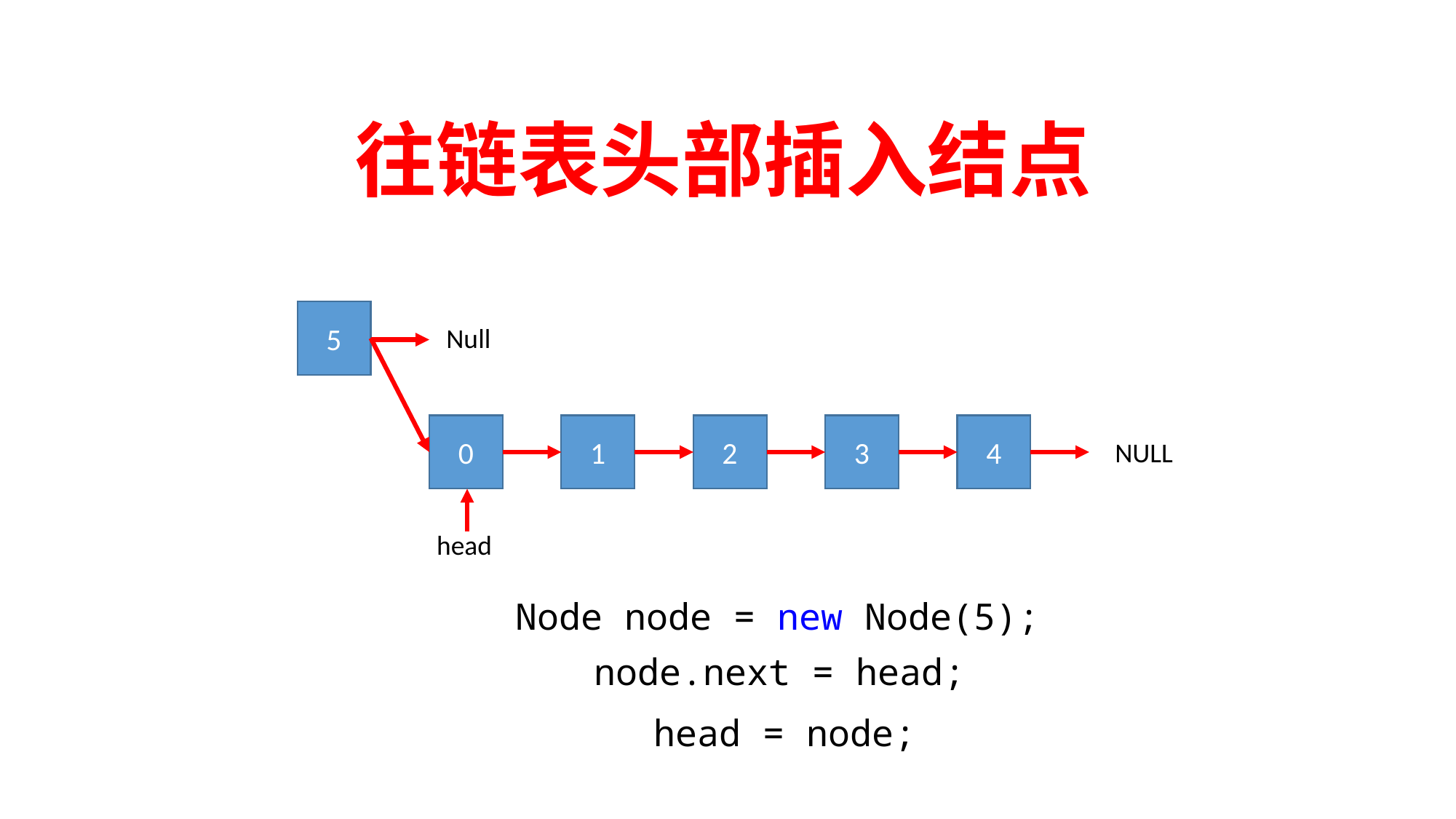

往链表头部插入结点
5
Null
0
1
2
3
4
NULL
head
Node node = new Node(5);
node.next = head;
head = node;